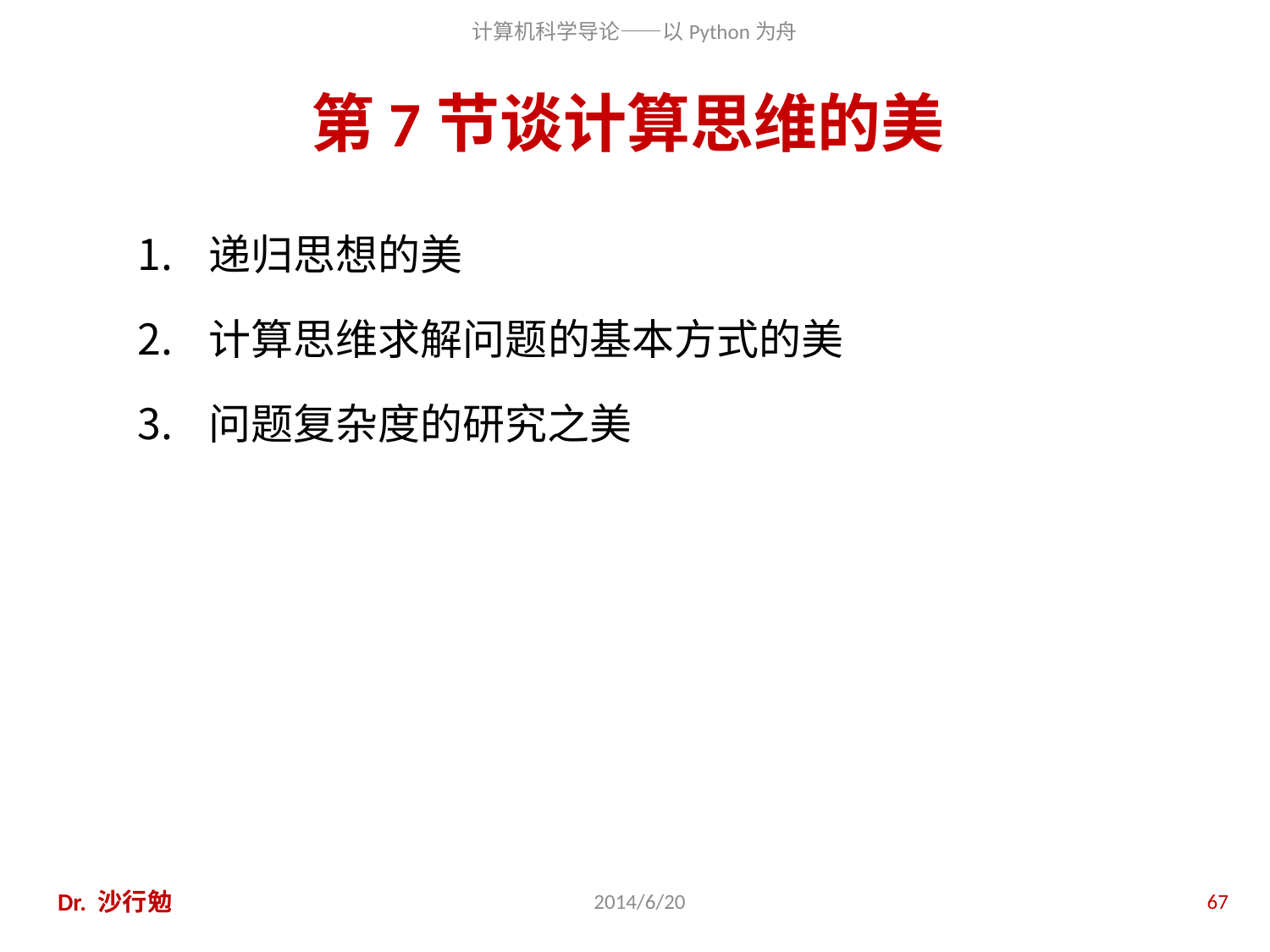

# 第7节谈计算思维的美
递归思想的美
计算思维求解问题的基本方式的美
问题复杂度的研究之美
Dr. 沙行勉
2014/6/20
67